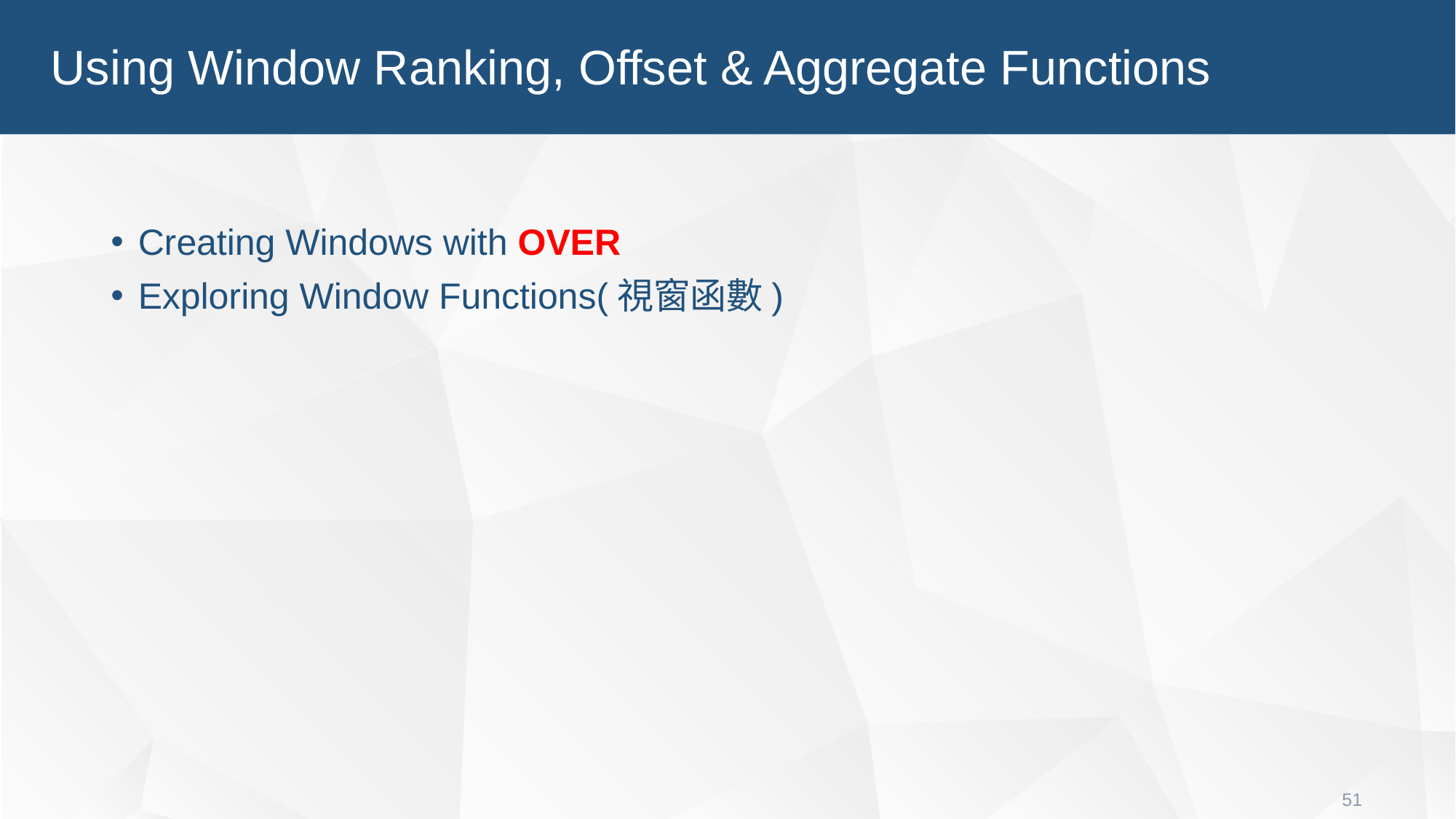

Using Window Ranking, Offset & Aggregate Functions

Creating Windows with OVER
Exploring Window Functions(視窗函數)